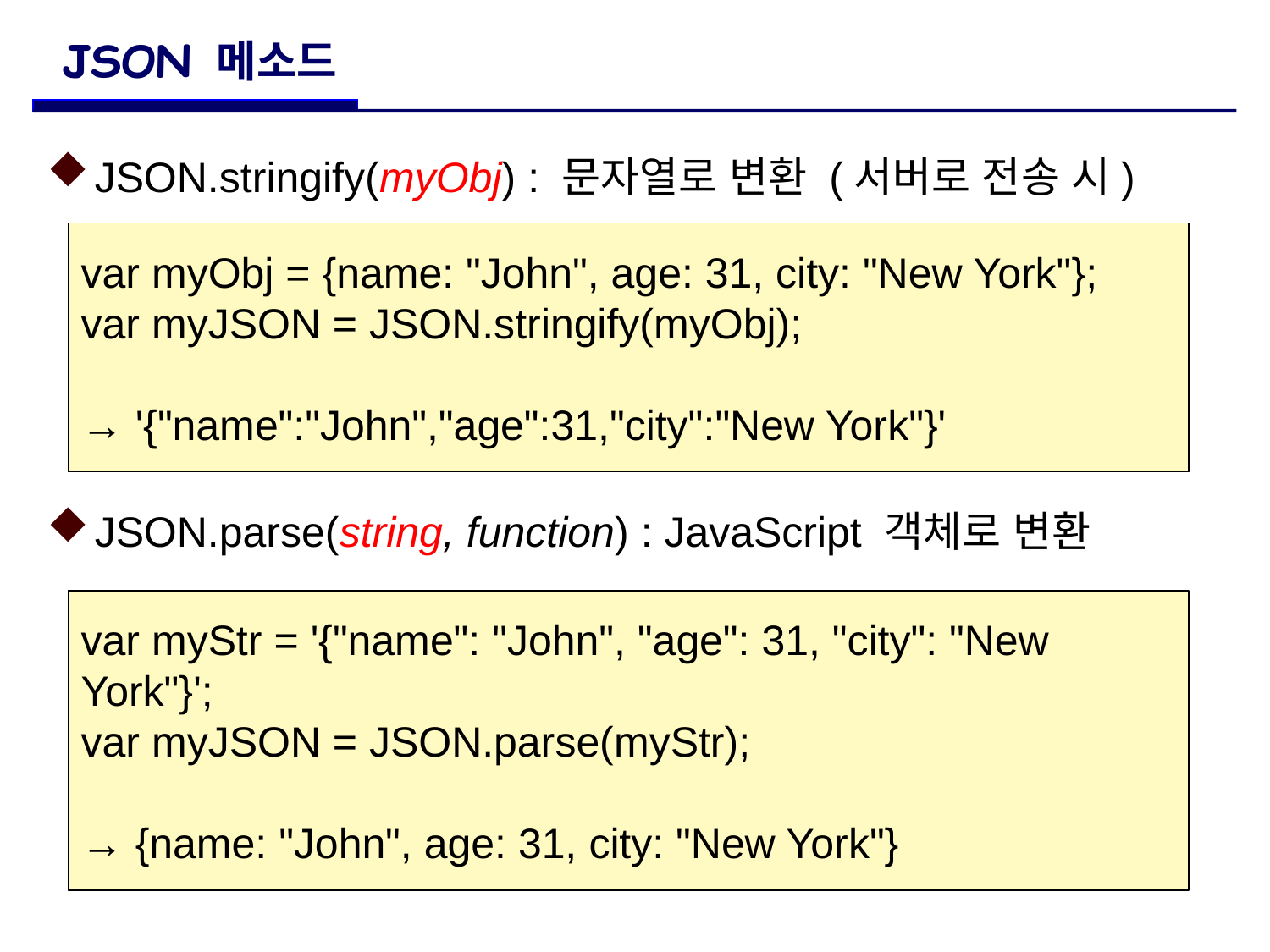

# JSON 메소드
JSON.stringify(myObj) : 문자열로 변환 (서버로 전송 시)

JSON.parse(string, function) : JavaScript 객체로 변환

var myObj = {name: "John", age: 31, city: "New York"};
var myJSON = JSON.stringify(myObj);

→ '{"name":"John","age":31,"city":"New York"}'
var myStr = '{"name": "John", "age": 31, "city": "New York"}';
var myJSON = JSON.parse(myStr);

→ {name: "John", age: 31, city: "New York"}